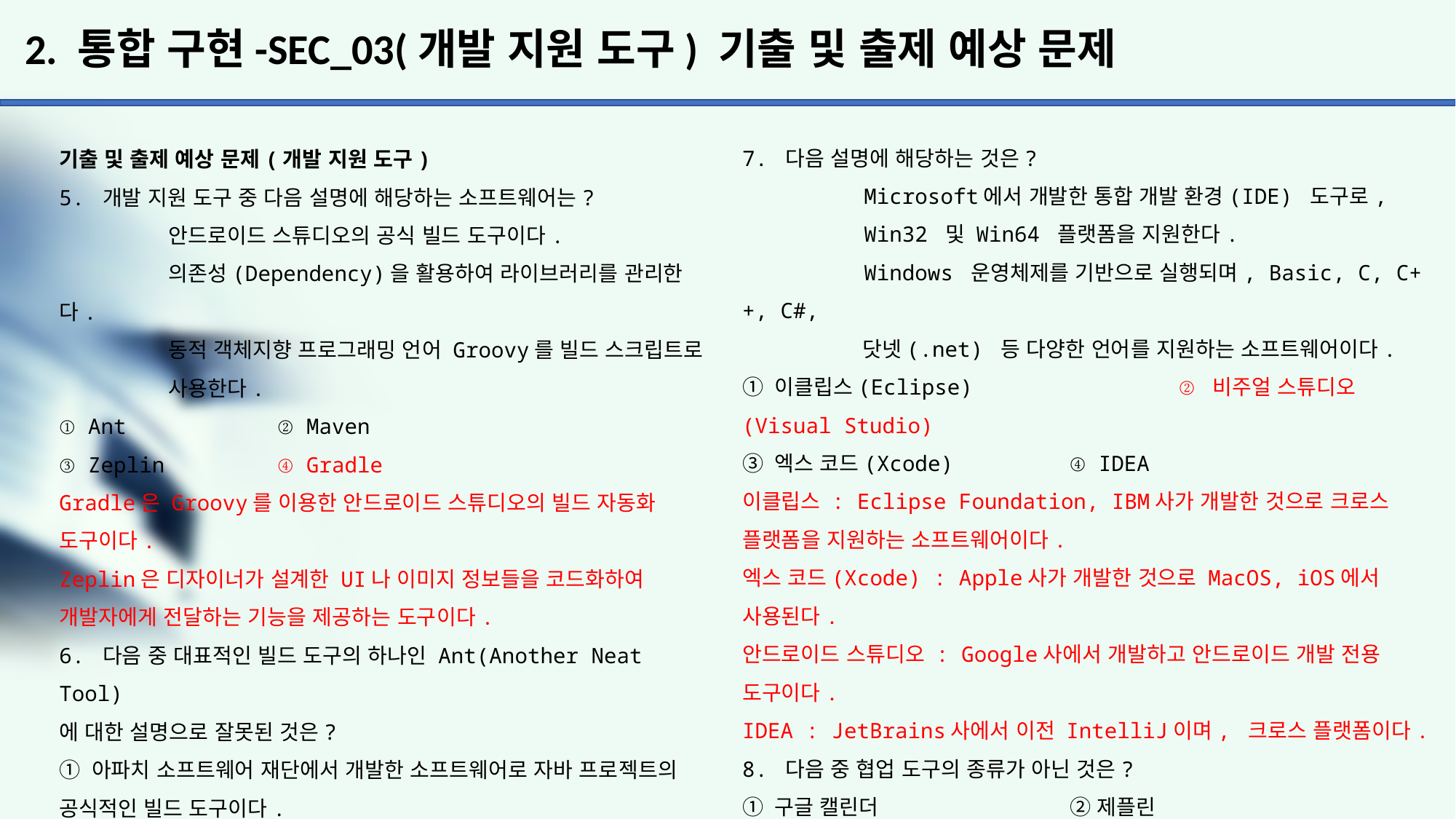

# 2. 통합 구현-SEC_03(개발 지원 도구) 기출 및 출제 예상 문제
7. 다음 설명에 해당하는 것은?
	 Microsoft에서 개발한 통합 개발 환경(IDE) 도구로,
	 Win32 및 Win64 플랫폼을 지원한다.
	 Windows 운영체제를 기반으로 실행되며, Basic, C, C++, C#,
	 닷넷(.net) 등 다양한 언어를 지원하는 소프트웨어이다.
① 이클립스(Eclipse)		② 비주얼 스튜디오(Visual Studio)
③ 엑스 코드(Xcode)		④ IDEA
이클립스 : Eclipse Foundation, IBM사가 개발한 것으로 크로스 플랫폼을 지원하는 소프트웨어이다.
엑스 코드(Xcode) : Apple사가 개발한 것으로 MacOS, iOS에서 사용된다.
안드로이드 스튜디오 : Google사에서 개발하고 안드로이드 개발 전용 도구이다.
IDEA : JetBrains사에서 이전 IntelliJ이며, 크로스 플랫폼이다.
8. 다음 중 협업 도구의 종류가 아닌 것은?
① 구글 캘린더		② 제플린
③ 깃허브			④ Gradle
프로젝트 및 일정 관리 : 전체 프로젝트와 개별 업무들의 진행 상태,
일정 등을 공유하는 기능을 제공하며, 구글 캘린더, 분더리스트,
트렐로, 지라, 플로우 가 있다.
정보 공유 및 커뮤니케이션 : 주제별로 구성원들을 지목하여 방을 개설
한 후 대화하는 것이 가능하며, 파일 관리가 간편하고 의사소통이 자유
로운 것이 특징이다. 종류에는 슬랙, 잔디, 태스크 월드가 있다.
디자이너가 설계한 UI나 이미지의 정보들을 코드화하여 개발자에게
전달하는 기능을 제공한다. 종류로는 스케치, 제플린이 있다.
기타 협업 도구에는 아이디어 공유에 사용되는 에버노트, API를 문서화
하여 개발자들 간 협업을 도와주는 스웨거, 깃의 웹 호스팅 서비스인
깃허브가 존재한다.
기출 및 출제 예상 문제(개발 지원 도구)
5. 개발 지원 도구 중 다음 설명에 해당하는 소프트웨어는?
	안드로이드 스튜디오의 공식 빌드 도구이다.
	의존성(Dependency)을 활용하여 라이브러리를 관리한다.
	동적 객체지향 프로그래밍 언어 Groovy를 빌드 스크립트로
	사용한다.
① Ant		② Maven
③ Zeplin		④ Gradle
Gradle은 Groovy를 이용한 안드로이드 스튜디오의 빌드 자동화
도구이다.
Zeplin은 디자이너가 설계한 UI나 이미지 정보들을 코드화하여
개발자에게 전달하는 기능을 제공하는 도구이다.
6. 다음 중 대표적인 빌드 도구의 하나인 Ant(Another Neat Tool)
에 대한 설명으로 잘못된 것은?
① 아파치 소프트웨어 재단에서 개발한 소프트웨어로 자바 프로젝트의 공식적인 빌드 도구이다.
② XML 기반의 빌드 스크립트를 사용한다.
③ 정해진 규칙이나 표준이 없어 자유롭게 모든 것을 정의하는 것이 가능하다.
④ Dependency를 설정하여 라이브러리를 관리한다.
Ant는 의존성(Dependency)을 사용하지 않고 직접 라이브러리를
다운받거나 연결시켜서 사용한다. 의존성을 설정하여 라이브러리를 관리하는 빌드 도구는 Maven, Gradle이다.